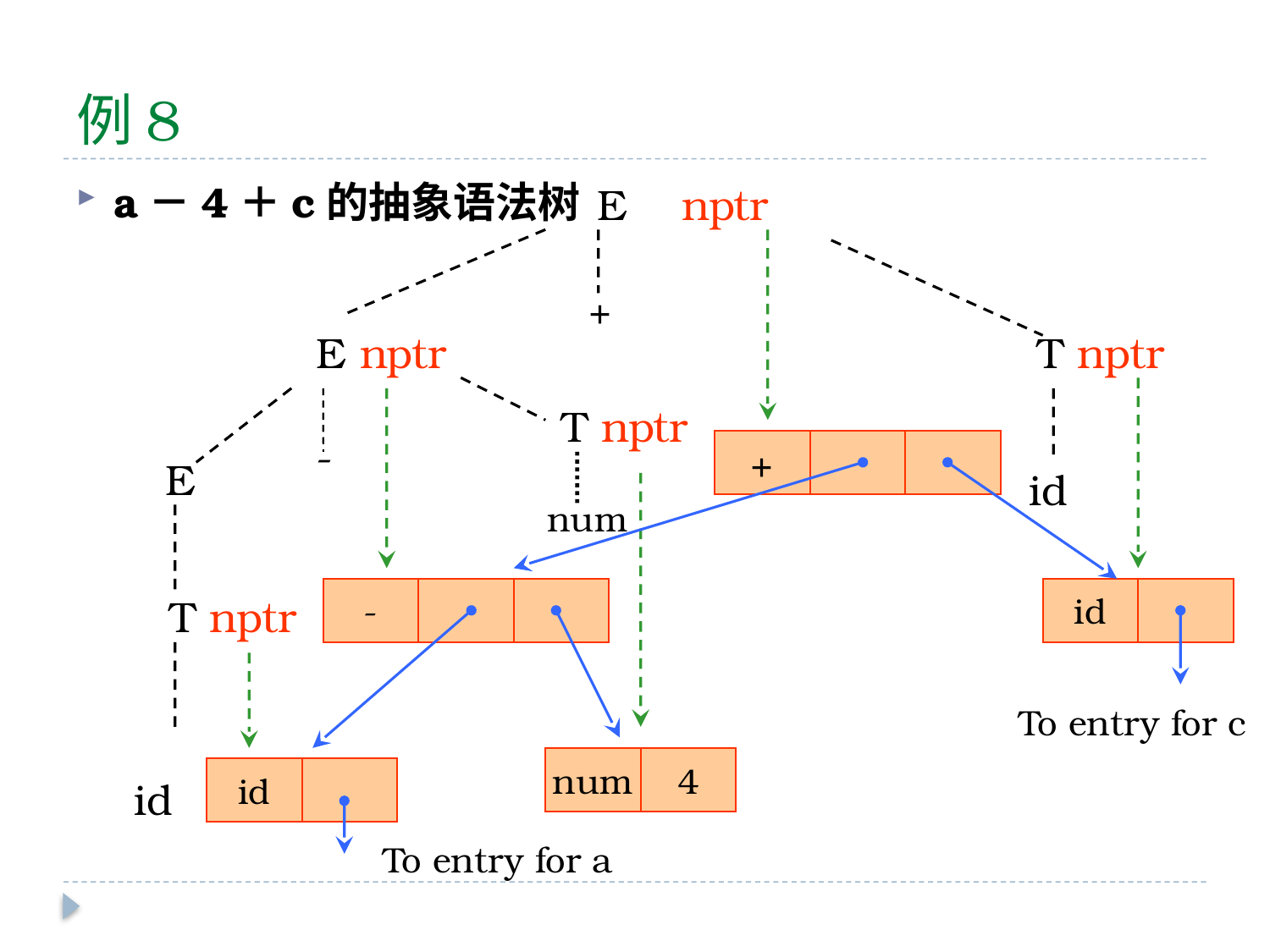

# 例8
E    nptr

+
E nptr
T nptr

T nptr

+

-
E

id

num

T nptr
-

id

To entry for c
num
4
id

To entry for a
a－4＋c的抽象语法树
id
38